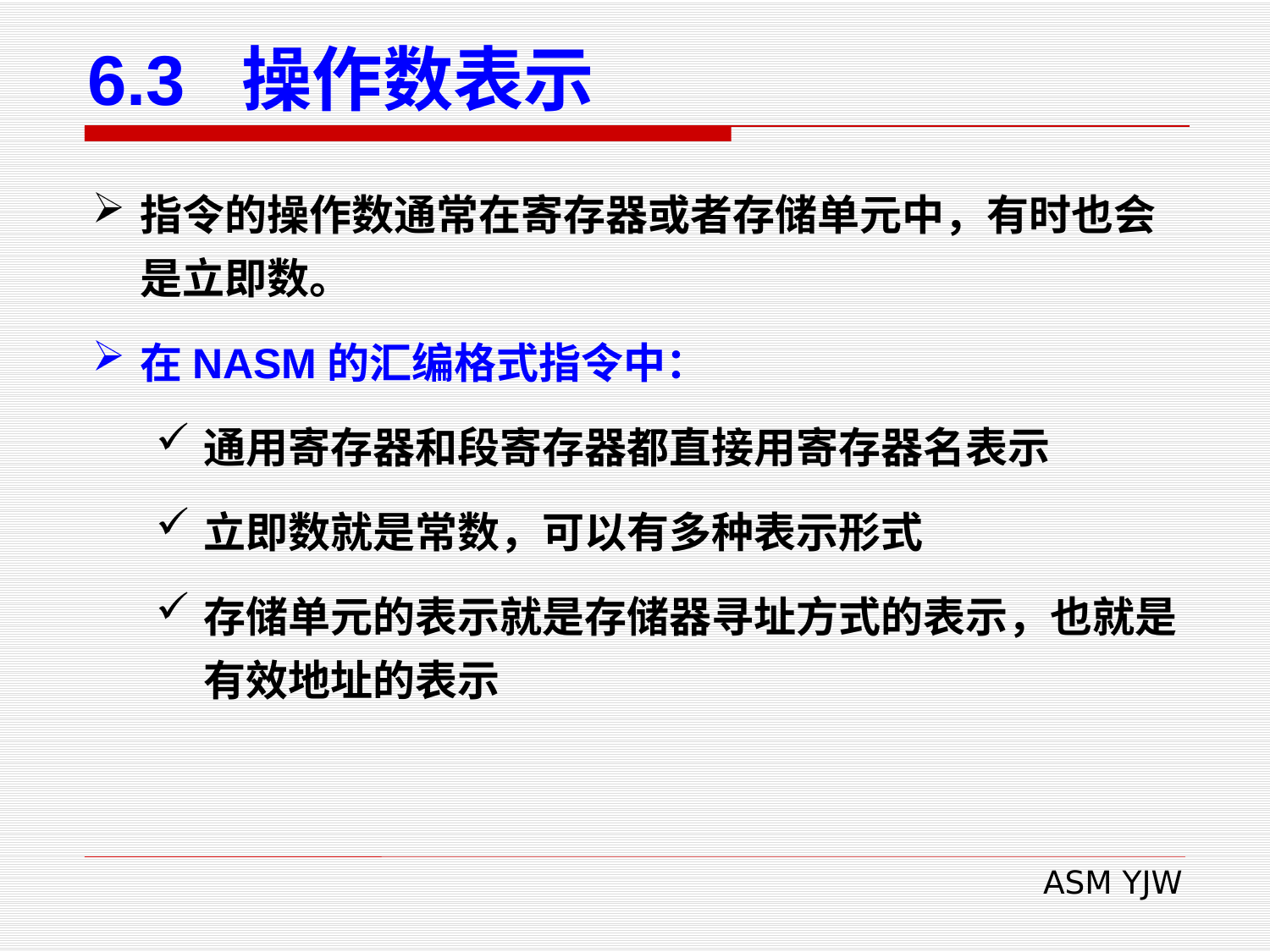

# 6.3  操作数表示
指令的操作数通常在寄存器或者存储单元中，有时也会是立即数。
在NASM的汇编格式指令中：
通用寄存器和段寄存器都直接用寄存器名表示
立即数就是常数，可以有多种表示形式
存储单元的表示就是存储器寻址方式的表示，也就是有效地址的表示